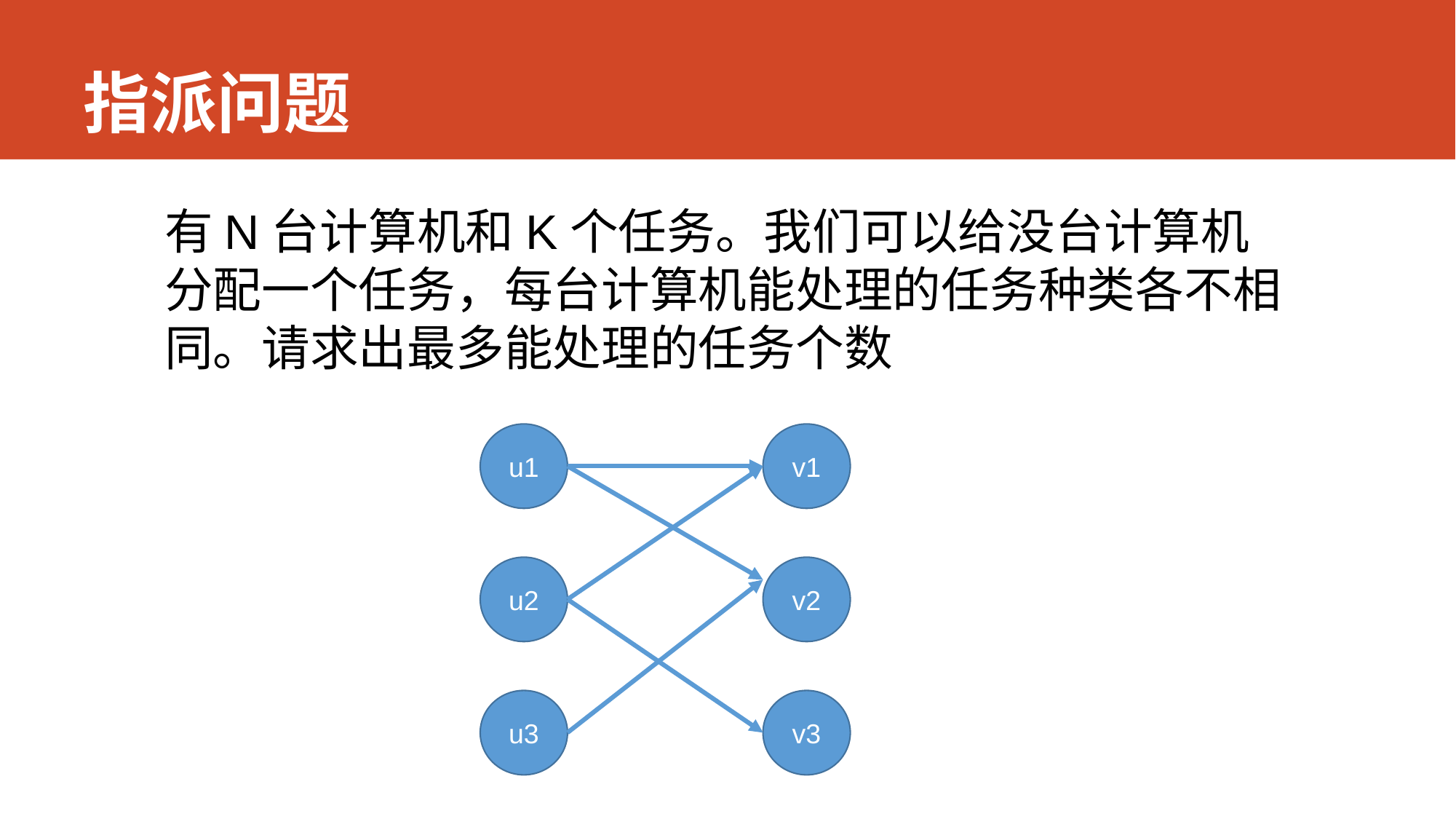

# 指派问题
有N台计算机和K个任务。我们可以给没台计算机分配一个任务，每台计算机能处理的任务种类各不相同。请求出最多能处理的任务个数
u1
v1
u2
v2
u3
v3